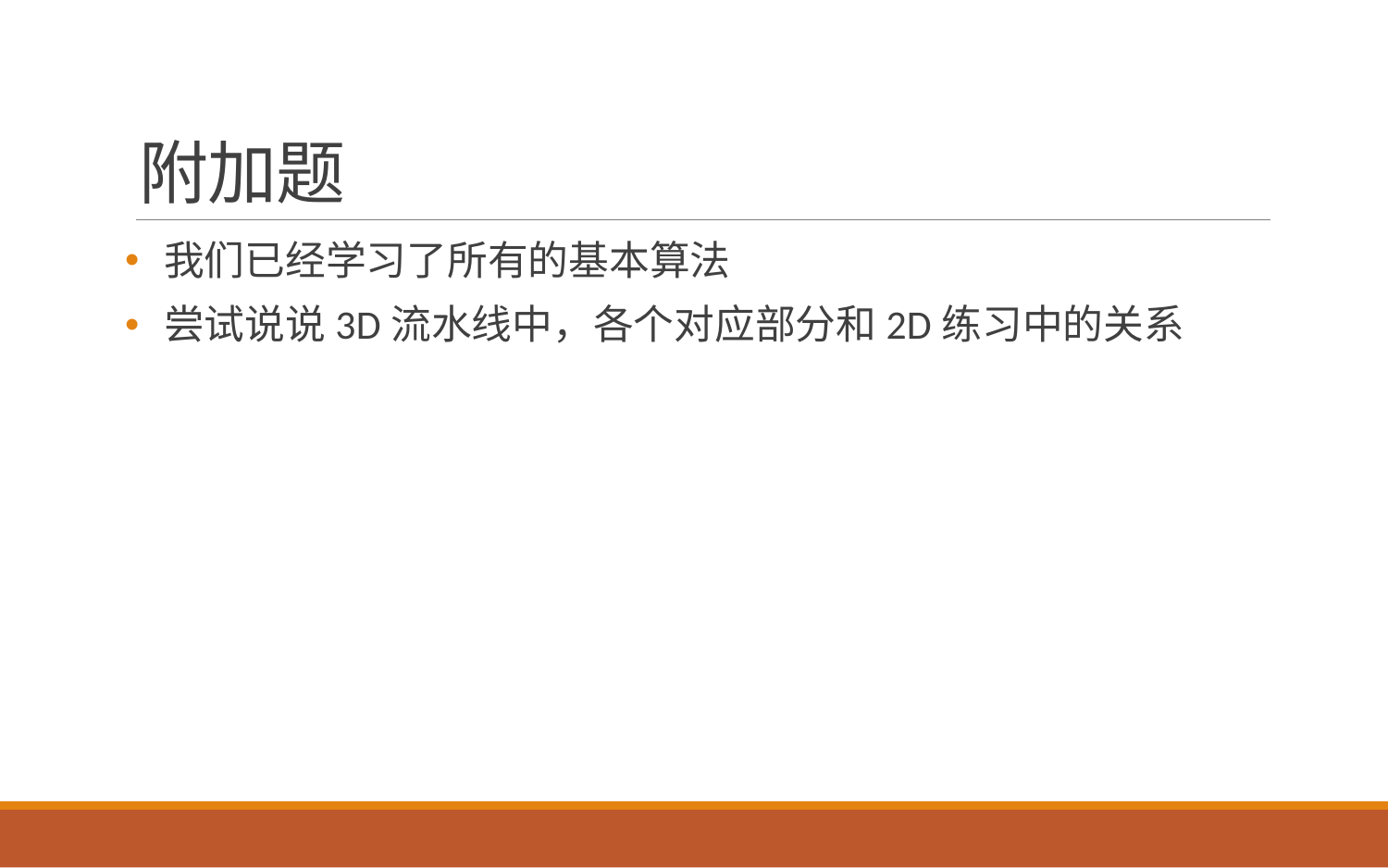

# 附加题
我们已经学习了所有的基本算法
尝试说说3D流水线中，各个对应部分和2D练习中的关系